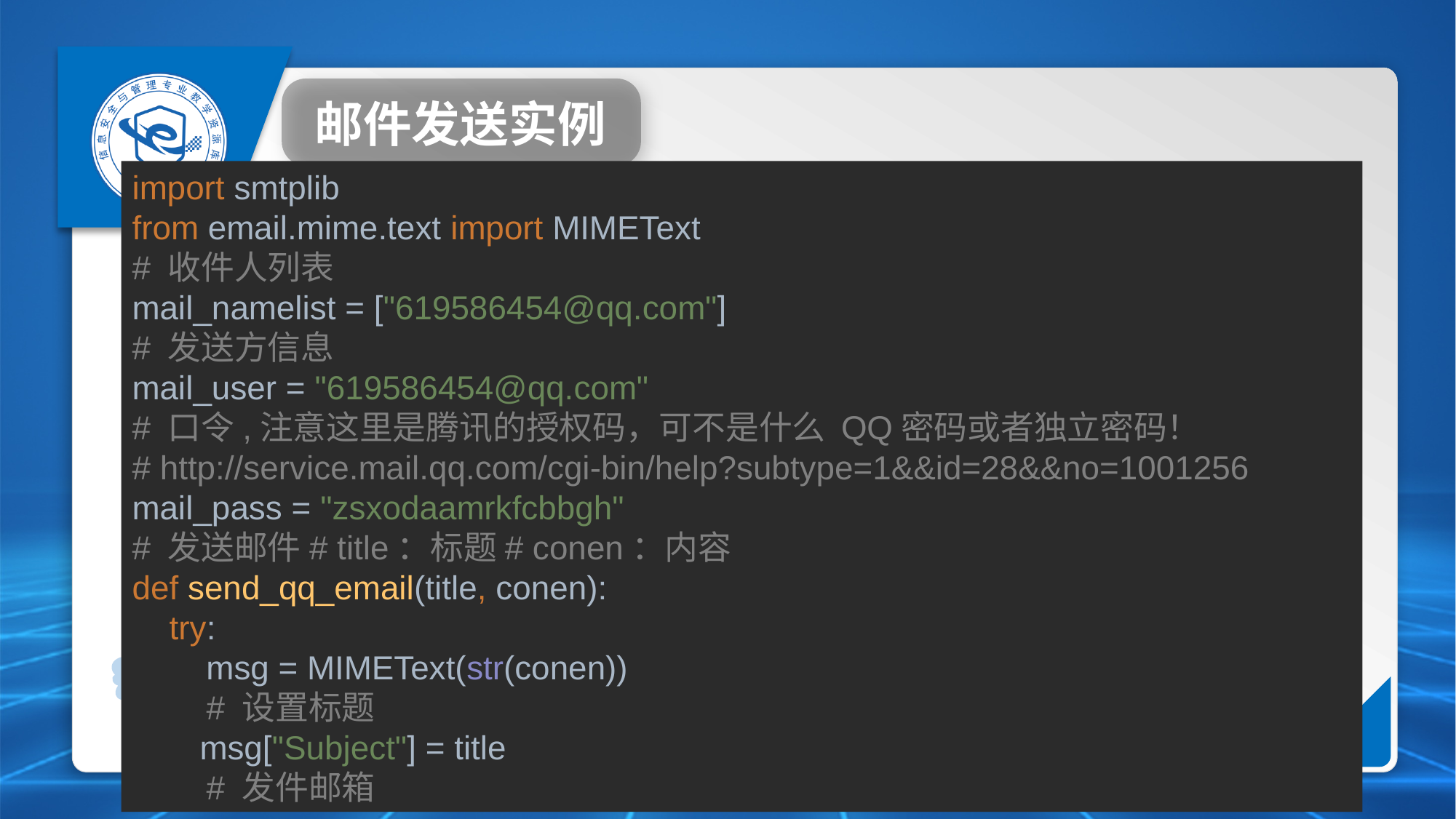

邮件发送实例
import smtplib
from email.mime.text import MIMEText
# 收件人列表
mail_namelist = ["619586454@qq.com"]
# 发送方信息
mail_user = "619586454@qq.com"
# 口令,注意这里是腾讯的授权码，可不是什么 QQ密码或者独立密码！
# http://service.mail.qq.com/cgi-bin/help?subtype=1&&id=28&&no=1001256
mail_pass = "zsxodaamrkfcbbgh"
# 发送邮件# title：标题# conen：内容
def send_qq_email(title, conen):
    try:
        msg = MIMEText(str(conen))
        # 设置标题
        msg["Subject"] = title
        # 发件邮箱